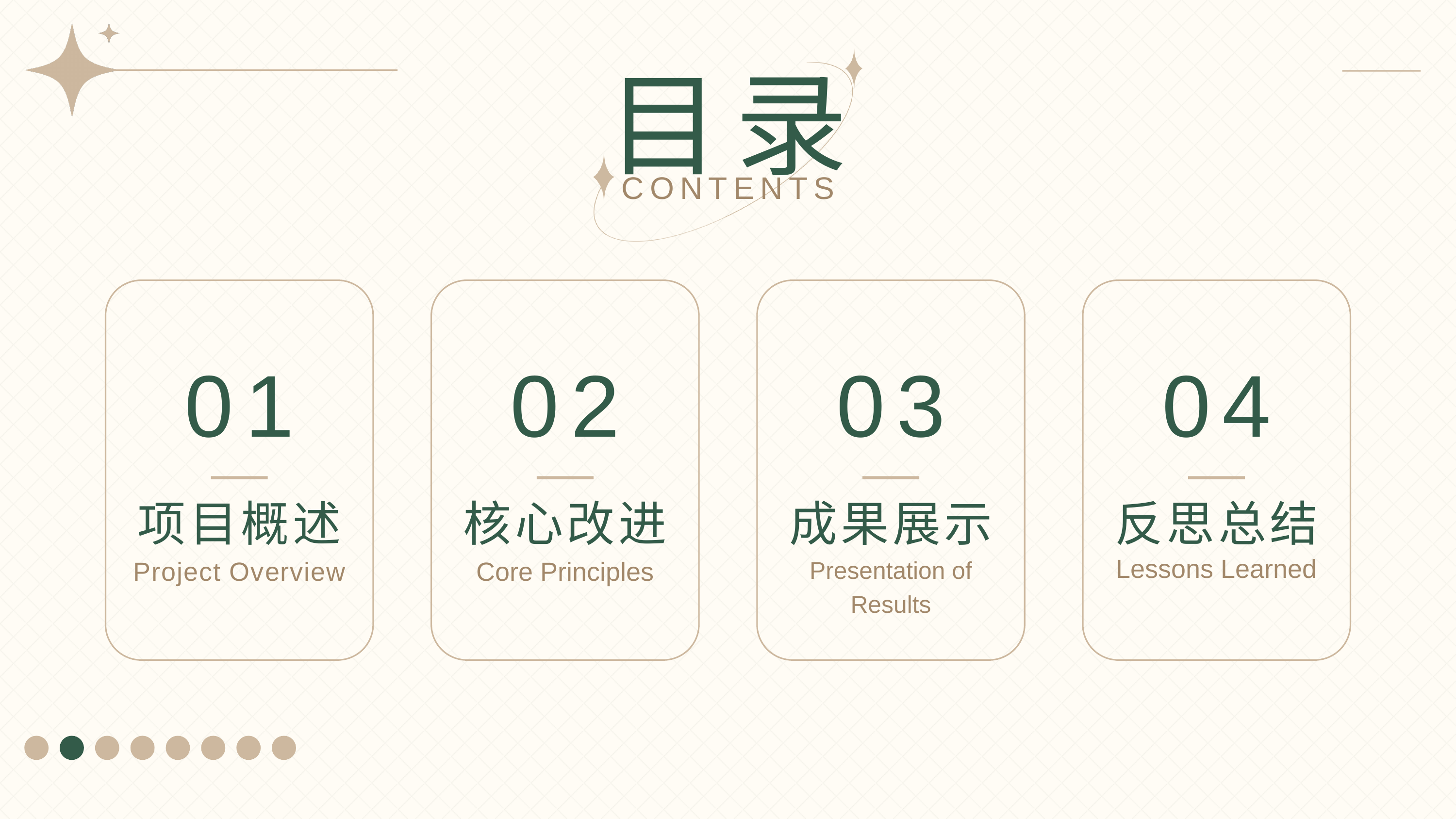

目录

CONTENTS

01
02
03
04

项目概述
核心改进
成果展示
反思总结
Project Overview
Core Principles
Lessons Learned
Presentation of Results